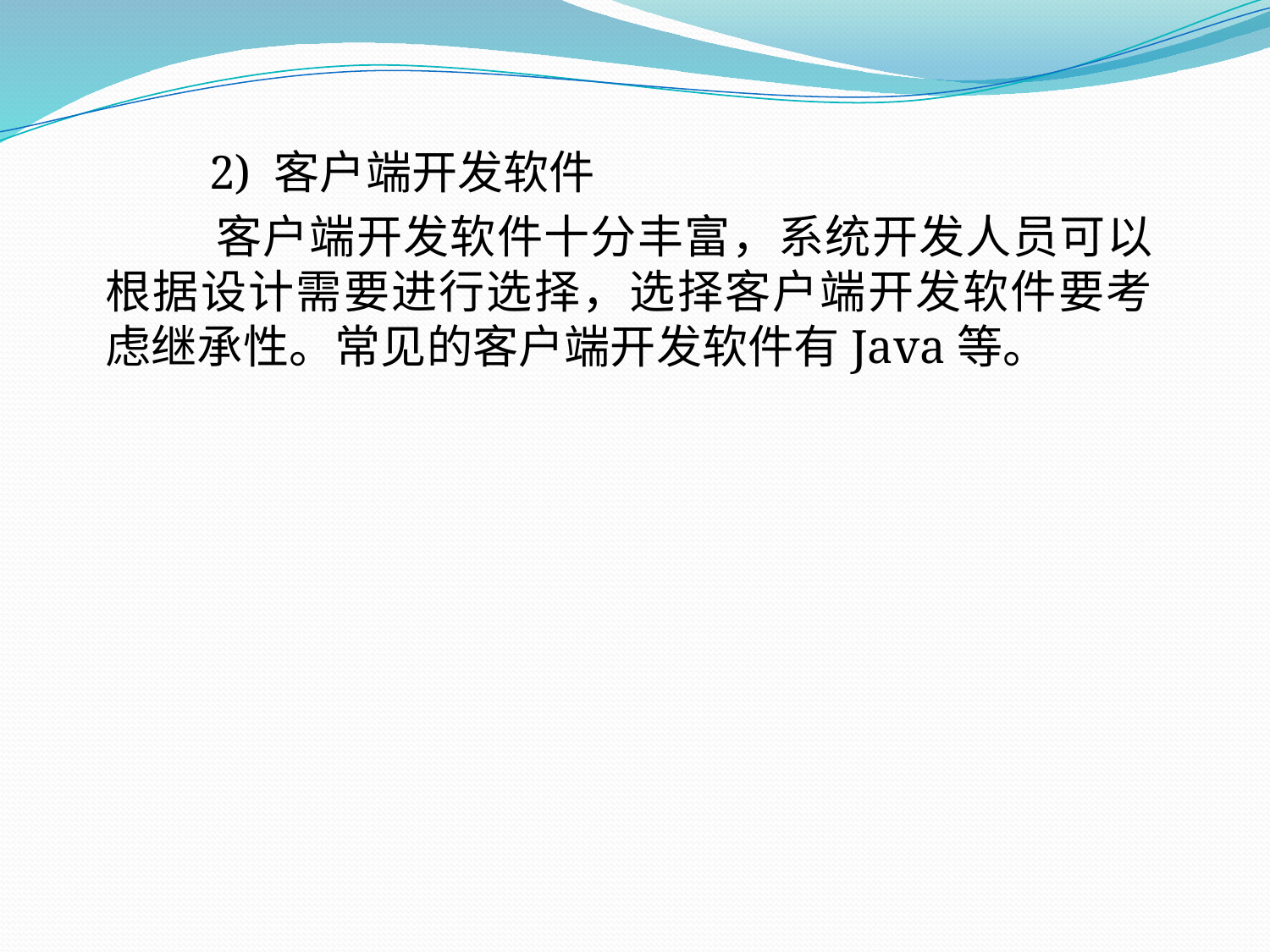

2) 客户端开发软件
            客户端开发软件十分丰富，系统开发人员可以根据设计需要进行选择，选择客户端开发软件要考虑继承性。常见的客户端开发软件有Java等。